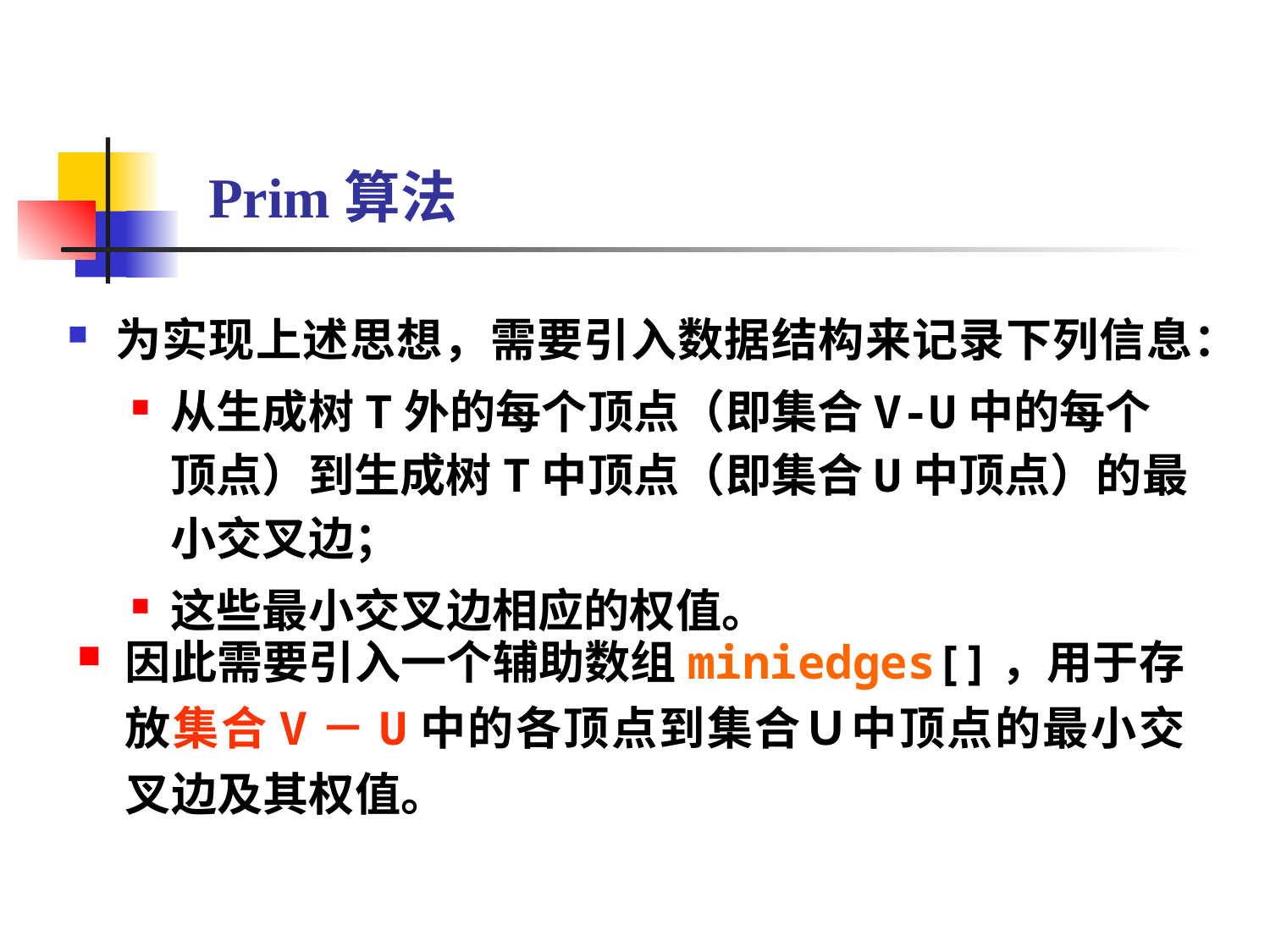

Prim算法
为实现上述思想，需要引入数据结构来记录下列信息：
从生成树T外的每个顶点（即集合V-U中的每个顶点）到生成树T中顶点（即集合U中顶点）的最小交叉边；
这些最小交叉边相应的权值。

因此需要引入一个辅助数组miniedges[]，用于存放集合V－U中的各顶点到集合Ｕ中顶点的最小交叉边及其权值。